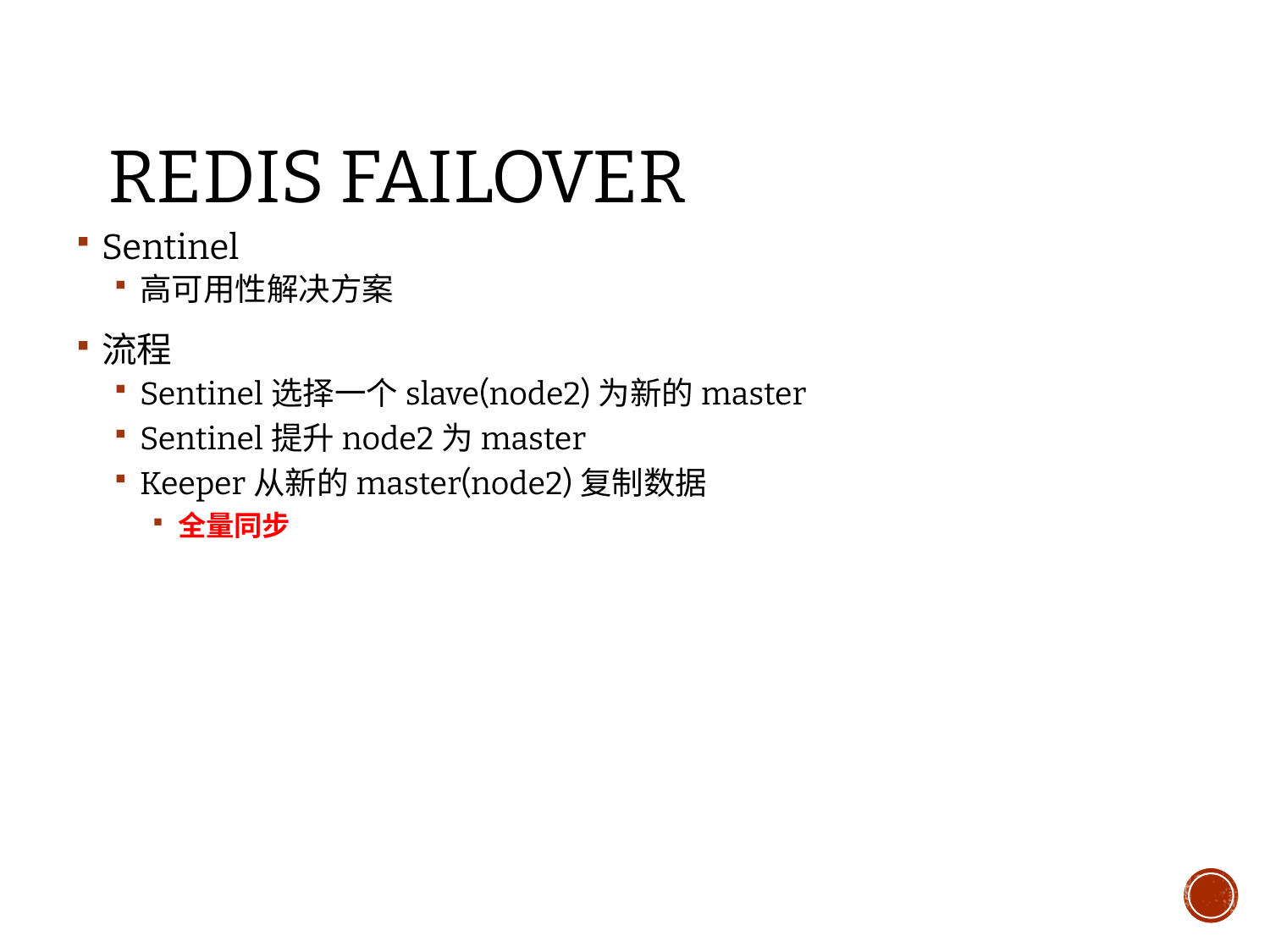

# Redis failover
Sentinel
高可用性解决方案
流程
Sentinel选择一个slave(node2)为新的master
Sentinel提升node2为master
Keeper从新的master(node2)复制数据
全量同步